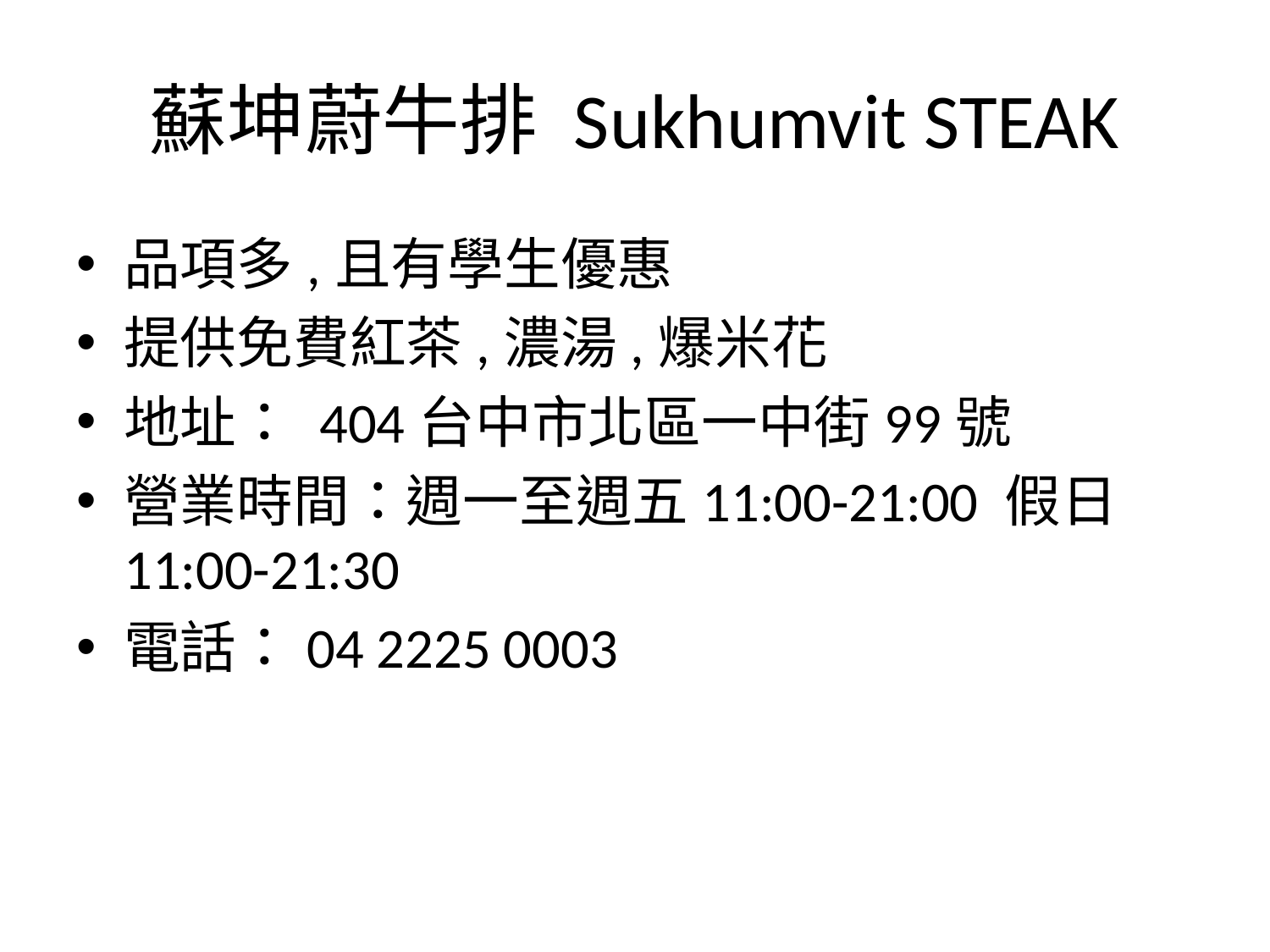

# 蘇坤蔚牛排 Sukhumvit STEAK
品項多,且有學生優惠
提供免費紅茶,濃湯,爆米花
地址： 404台中市北區一中街99號
營業時間：週一至週五11:00-21:00 假日11:00-21:30
電話：04 2225 0003